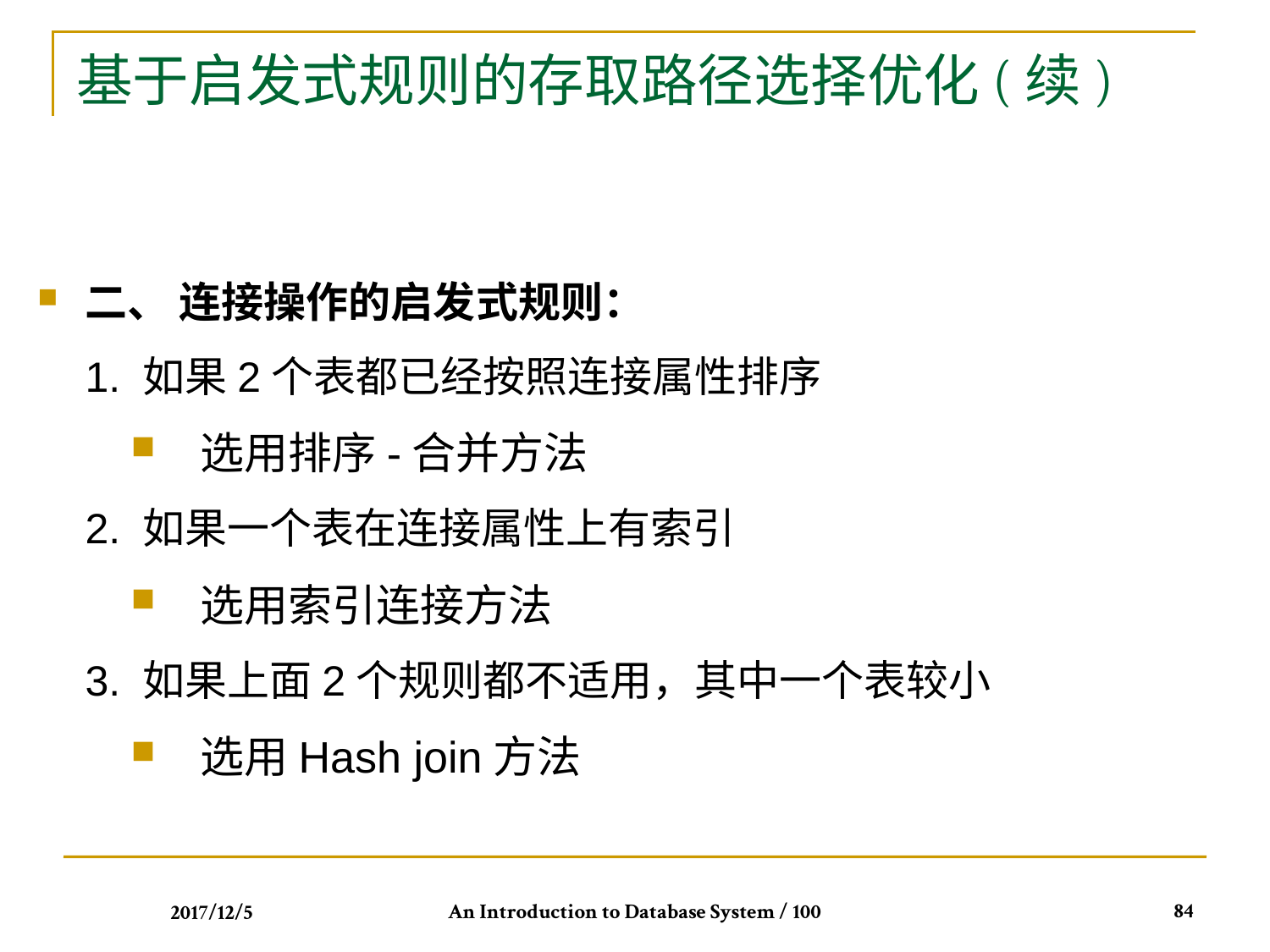

# 基于启发式规则的存取路径选择优化(续)
二、 连接操作的启发式规则：
	1. 如果2个表都已经按照连接属性排序
 选用排序-合并方法
	2. 如果一个表在连接属性上有索引
 选用索引连接方法
	3. 如果上面2个规则都不适用，其中一个表较小
 选用Hash join方法

2017/12/5
84
An Introduction to Database System / 100